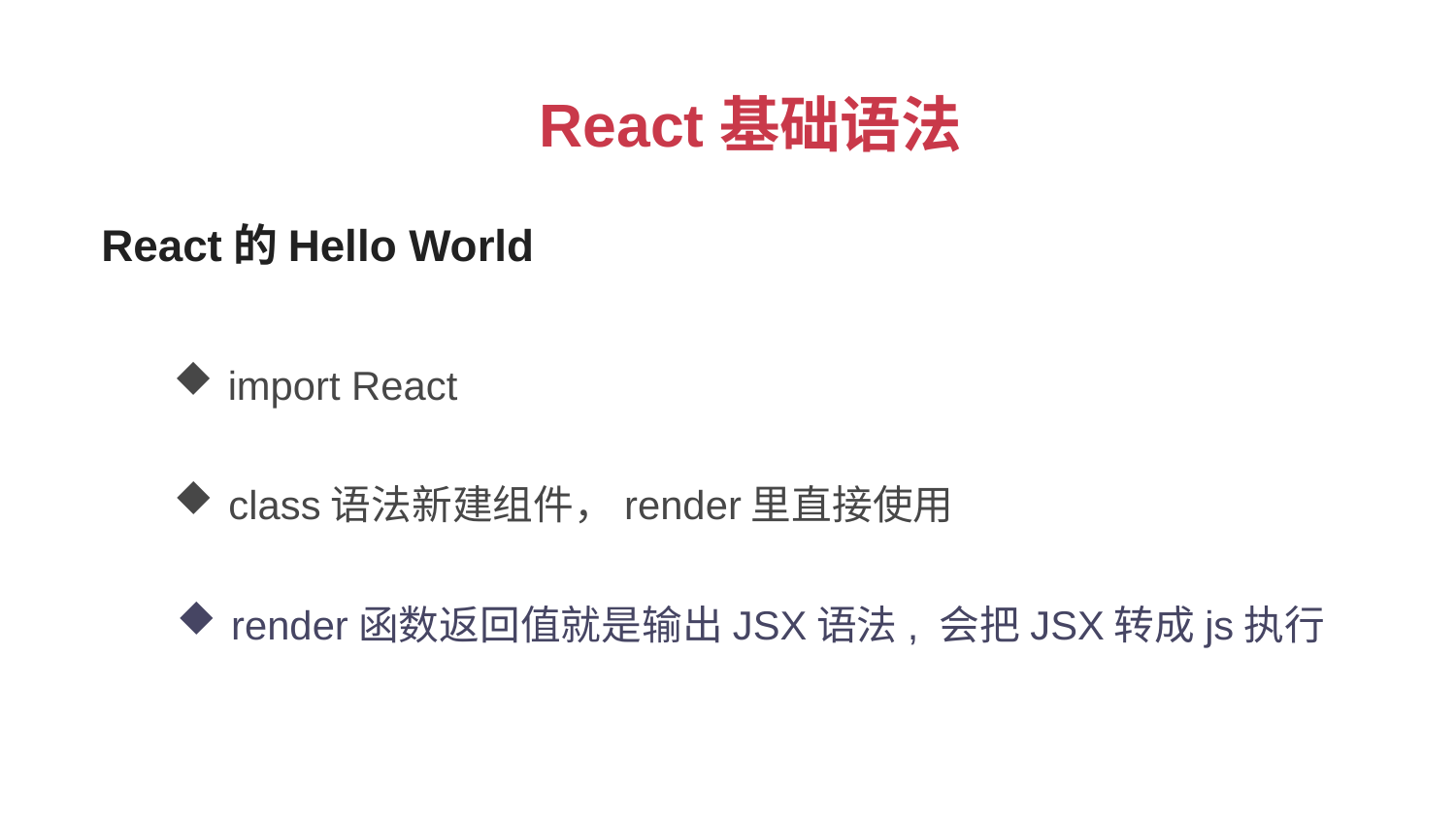

React基础语法
 React的Hello World
import React
class语法新建组件，render里直接使用
render函数返回值就是输出JSX语法, 会把JSX转成js执行